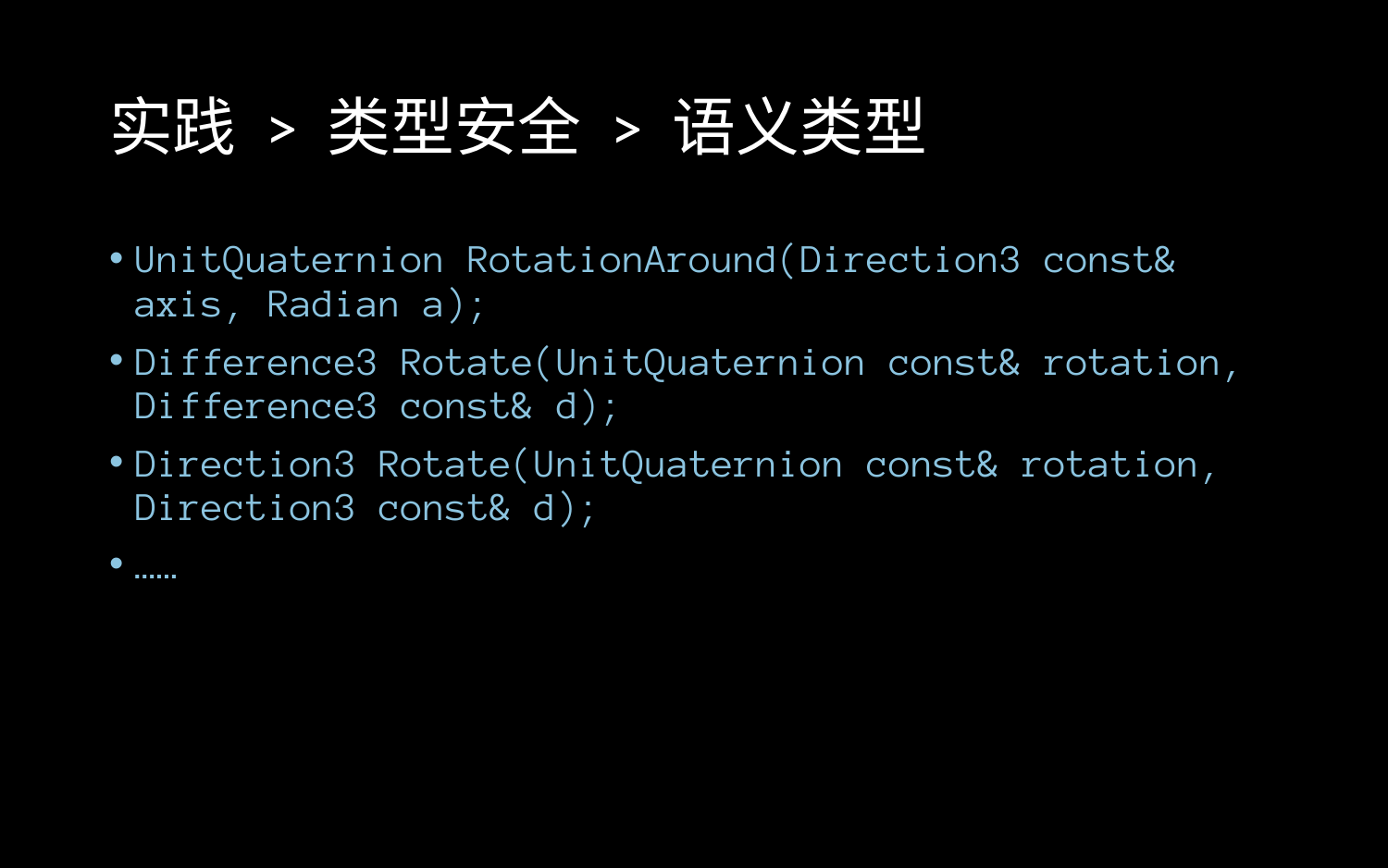

# 实践 > 类型安全 > 语义类型
UnitQuaternion RotationAround(Direction3 const& axis, Radian a);
Difference3 Rotate(UnitQuaternion const& rotation, Difference3 const& d);
Direction3 Rotate(UnitQuaternion const& rotation, Direction3 const& d);
……